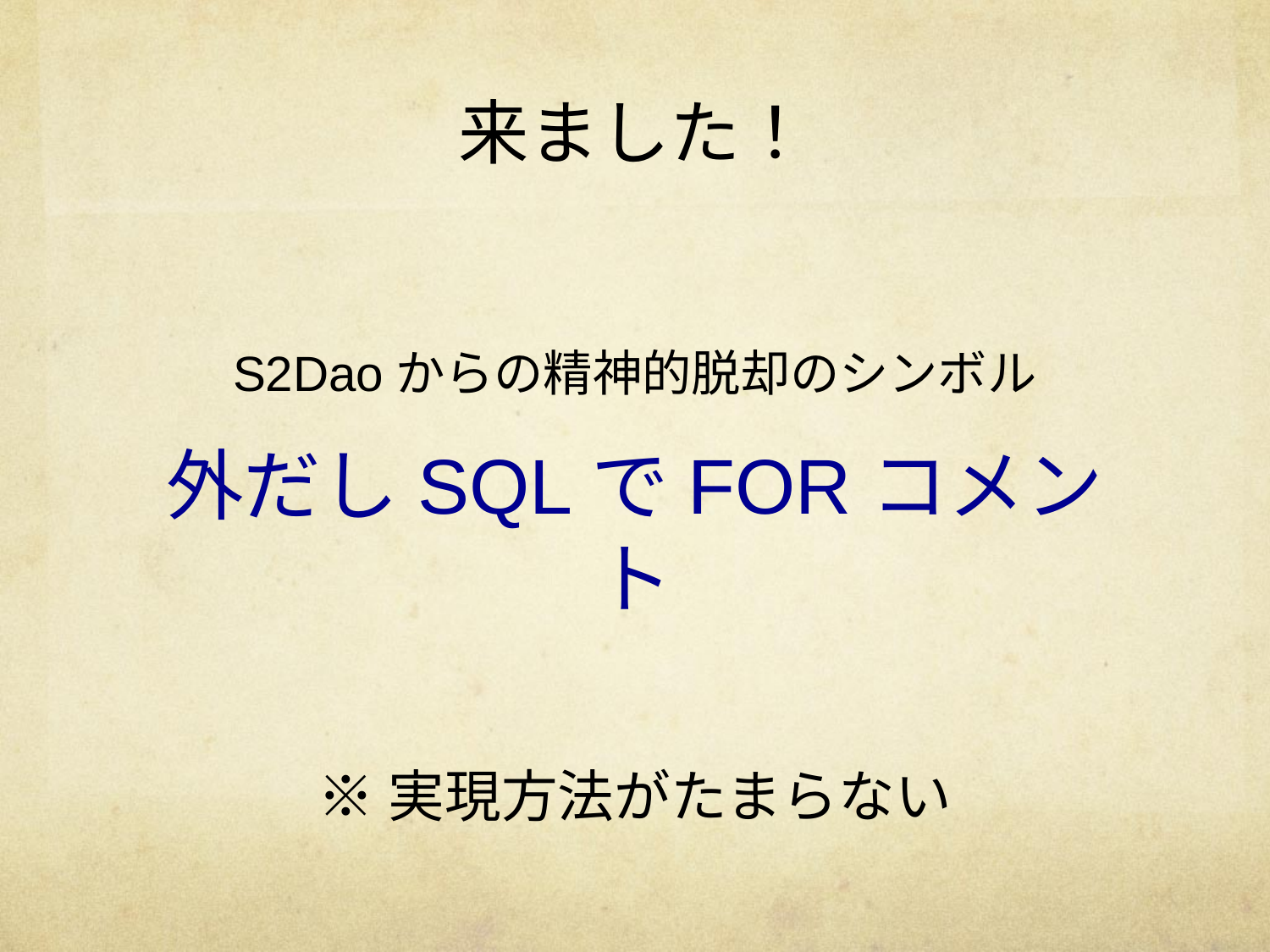

# 来ました！

S2Daoからの精神的脱却のシンボル
外だしSQLでFORコメント

※実現方法がたまらない